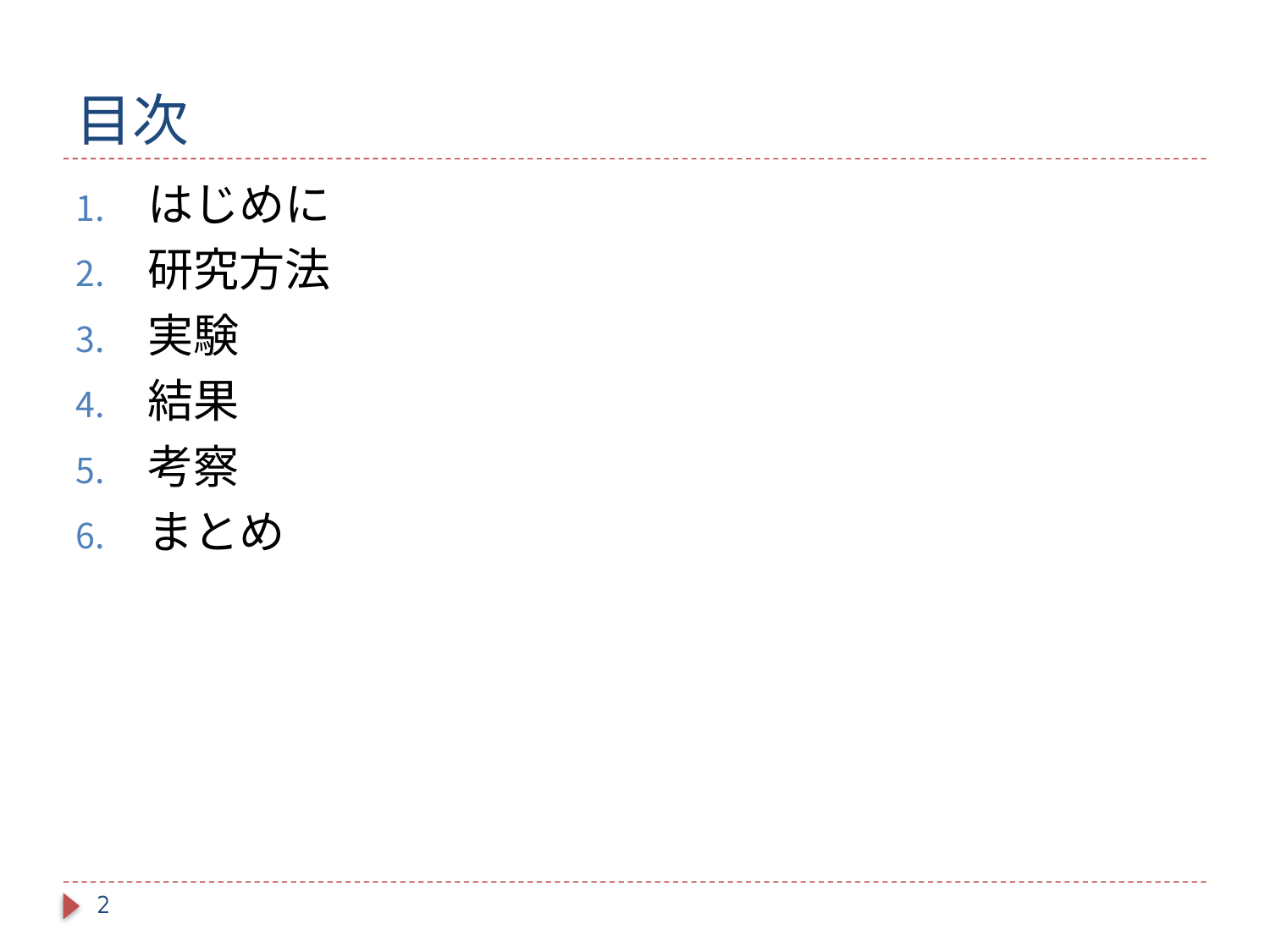

# 目次
はじめに
研究方法
実験
結果
考察
まとめ
2